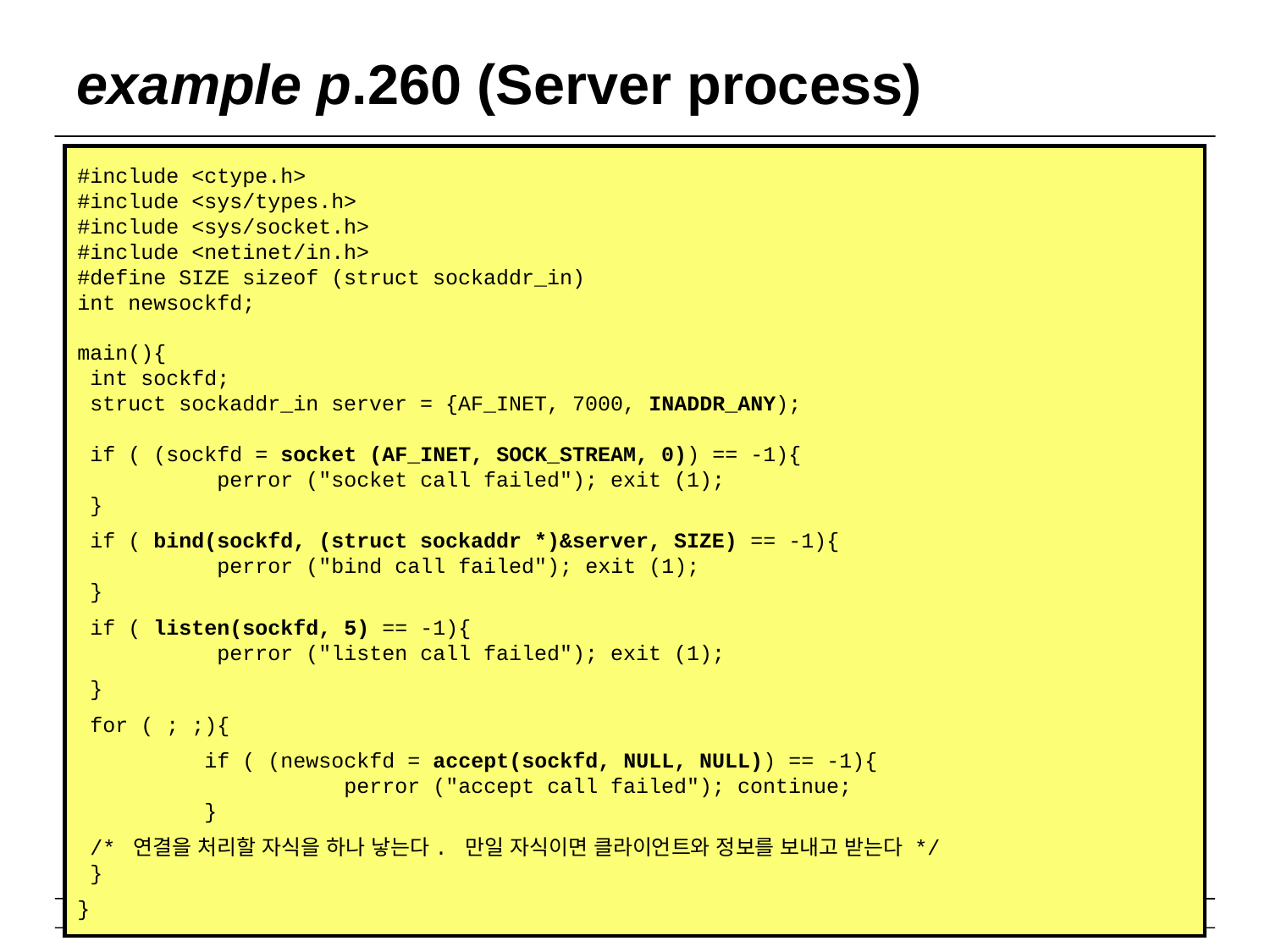

# example p.260 (Server process)

#include <ctype.h>
#include <sys/types.h>
#include <sys/socket.h>
#include <netinet/in.h>
#define SIZE sizeof (struct sockaddr_in)
int newsockfd;
main(){
 int sockfd;
 struct sockaddr_in server = {AF_INET, 7000, INADDR_ANY);
 if ( (sockfd = socket (AF_INET, SOCK_STREAM, 0)) == -1){
	 perror ("socket call failed"); exit (1);
 }
 if ( bind(sockfd, (struct sockaddr *)&server, SIZE) == -1){
	 perror ("bind call failed");	exit (1);
 }
 if ( listen(sockfd, 5) == -1){
	 perror ("listen call failed"); exit (1);
 }
 for ( ; ;){
 	if ( (newsockfd = accept(sockfd, NULL, NULL)) == -1){
		 perror ("accept call failed"); continue;
	}
 /* 연결을 처리할 자식을 하나 낳는다. 만일 자식이면 클라이언트와 정보를 보내고 받는다 */
 }
}
34